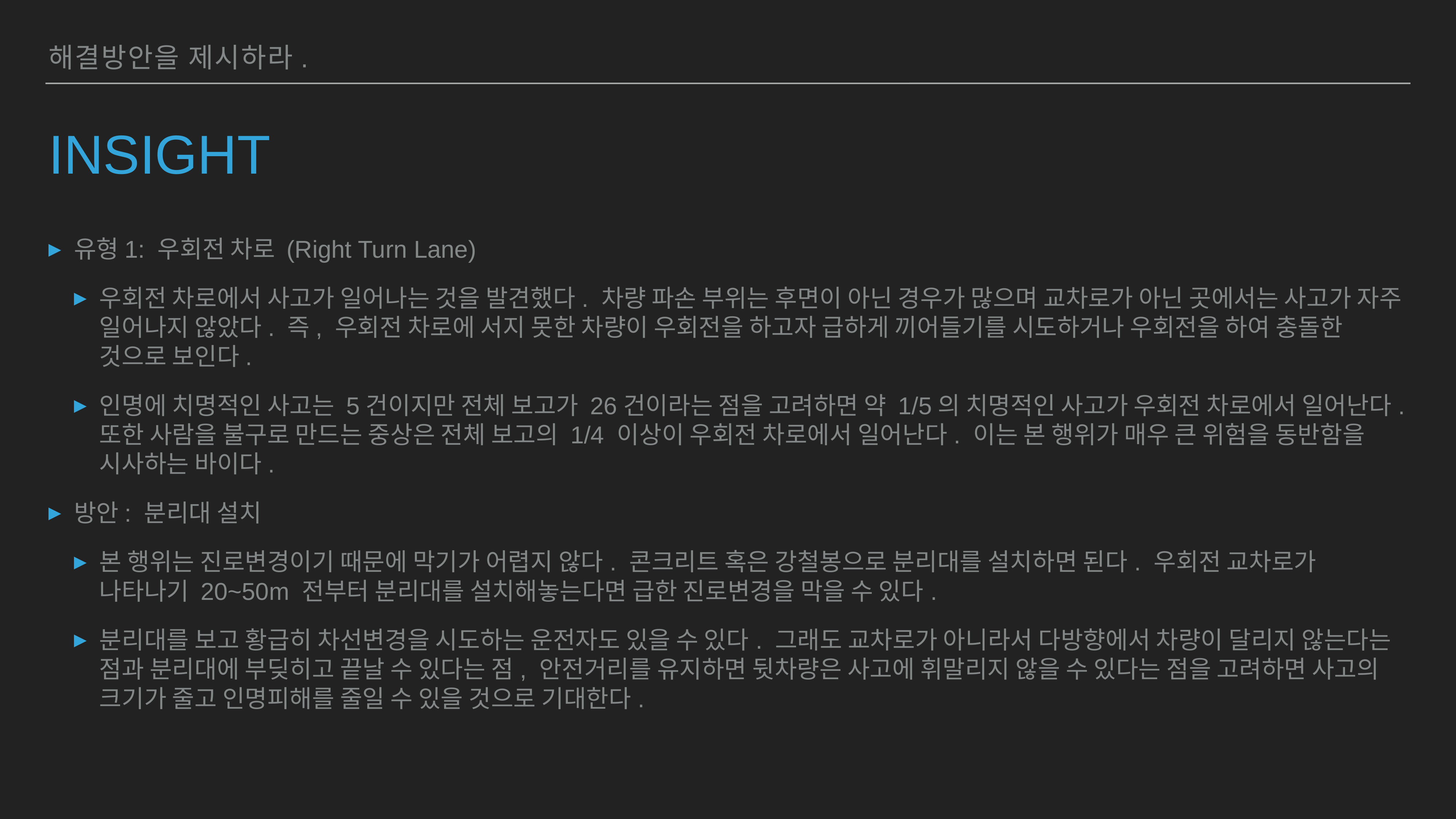

해결방안을 제시하라.
# Insight
유형1: 우회전 차로 (Right Turn Lane)
우회전 차로에서 사고가 일어나는 것을 발견했다. 차량 파손 부위는 후면이 아닌 경우가 많으며 교차로가 아닌 곳에서는 사고가 자주 일어나지 않았다. 즉, 우회전 차로에 서지 못한 차량이 우회전을 하고자 급하게 끼어들기를 시도하거나 우회전을 하여 충돌한 것으로 보인다.
인명에 치명적인 사고는 5건이지만 전체 보고가 26건이라는 점을 고려하면 약 1/5의 치명적인 사고가 우회전 차로에서 일어난다. 또한 사람을 불구로 만드는 중상은 전체 보고의 1/4 이상이 우회전 차로에서 일어난다. 이는 본 행위가 매우 큰 위험을 동반함을 시사하는 바이다.
방안: 분리대 설치
본 행위는 진로변경이기 때문에 막기가 어렵지 않다. 콘크리트 혹은 강철봉으로 분리대를 설치하면 된다. 우회전 교차로가 나타나기 20~50m 전부터 분리대를 설치해놓는다면 급한 진로변경을 막을 수 있다.
분리대를 보고 황급히 차선변경을 시도하는 운전자도 있을 수 있다. 그래도 교차로가 아니라서 다방향에서 차량이 달리지 않는다는 점과 분리대에 부딪히고 끝날 수 있다는 점, 안전거리를 유지하면 뒷차량은 사고에 휘말리지 않을 수 있다는 점을 고려하면 사고의 크기가 줄고 인명피해를 줄일 수 있을 것으로 기대한다.